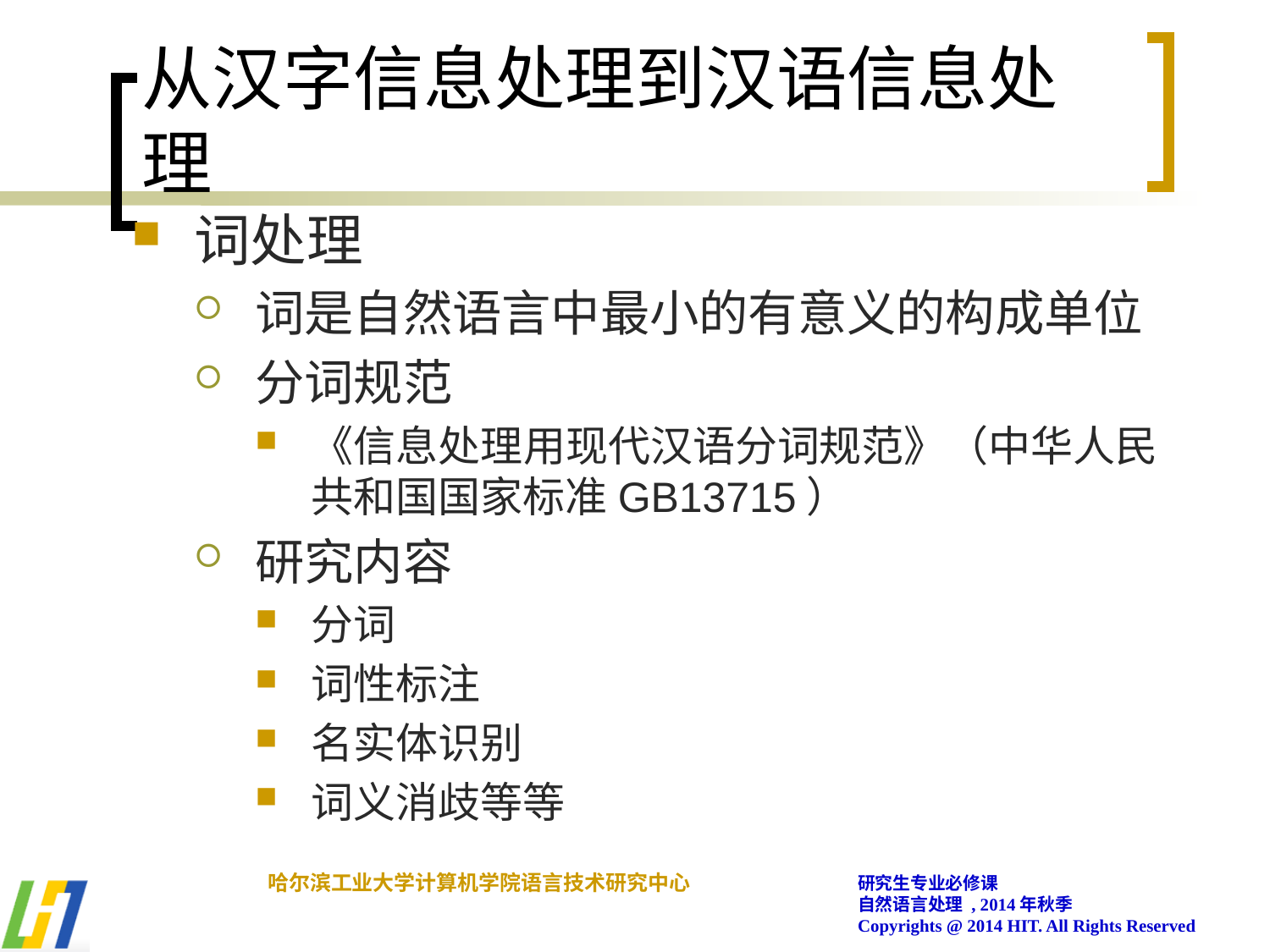

# 从汉字信息处理到汉语信息处理
词处理
词是自然语言中最小的有意义的构成单位
分词规范
《信息处理用现代汉语分词规范》（中华人民共和国国家标准GB13715）
研究内容
分词
词性标注
名实体识别
词义消歧等等

哈尔滨工业大学计算机学院语言技术研究中心
研究生专业必修课
自然语言处理 , 2014年秋季
Copyrights @ 2014 HIT. All Rights Reserved